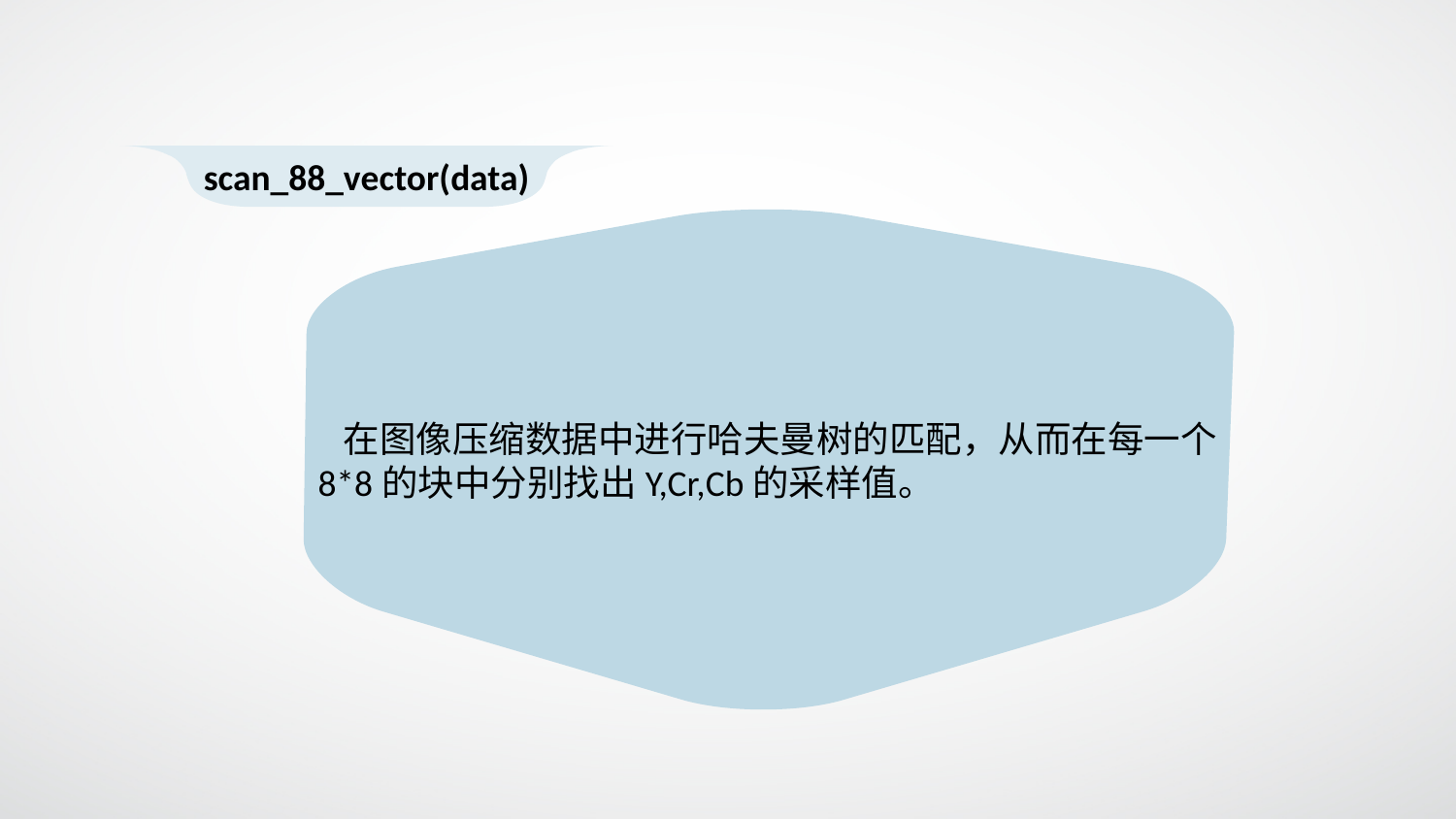

scan_88_vector(data)
  在图像压缩数据中进行哈夫曼树的匹配，从而在每一个8*8的块中分别找出Y,Cr,Cb的采样值。